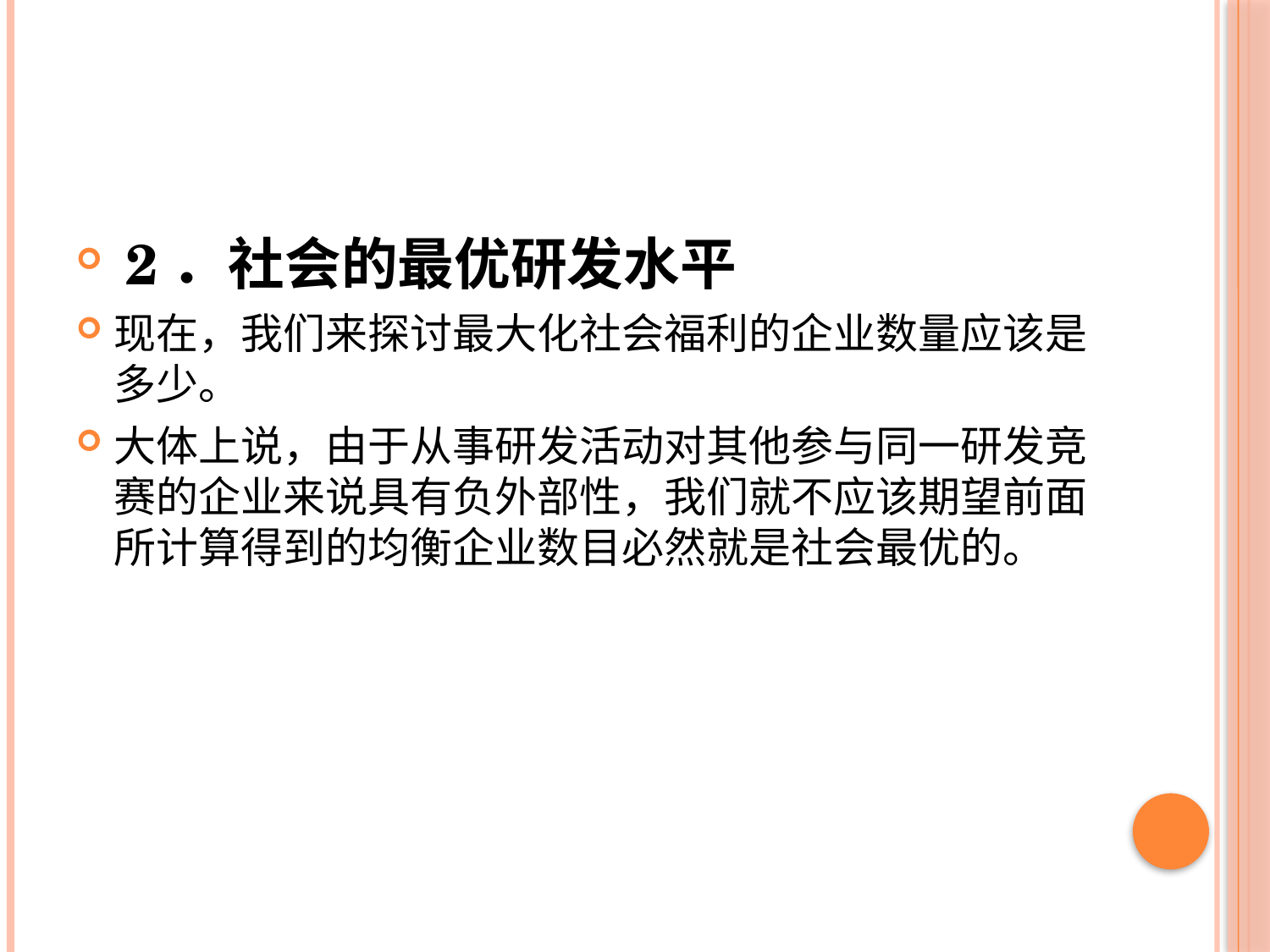

#
 2．社会的最优研发水平
现在，我们来探讨最大化社会福利的企业数量应该是多少。
大体上说，由于从事研发活动对其他参与同一研发竞赛的企业来说具有负外部性，我们就不应该期望前面所计算得到的均衡企业数目必然就是社会最优的。